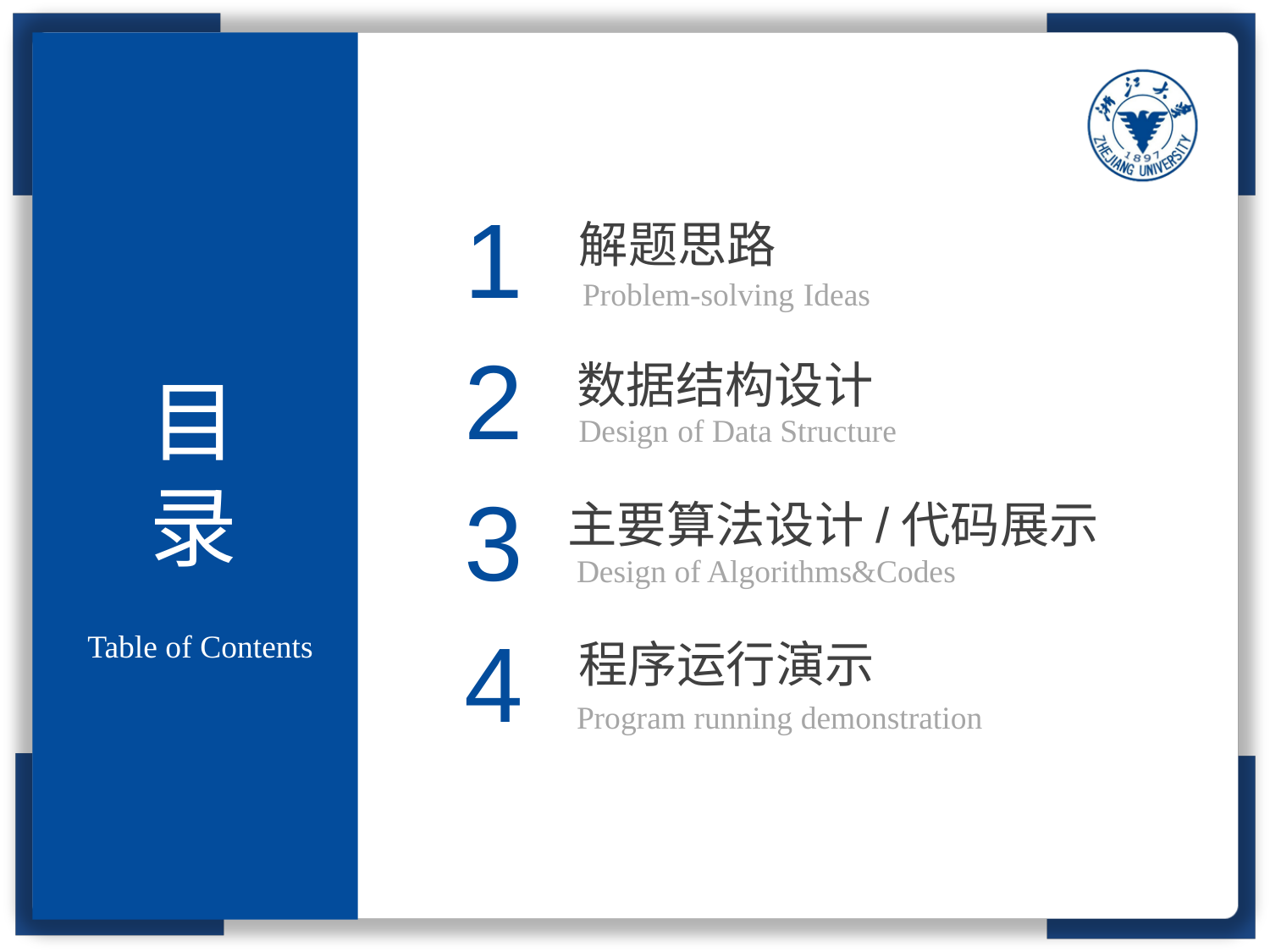

1
解题思路
Problem-solving Ideas
2
数据结构设计
目录
Design of Data Structure
3
主要算法设计/代码展示

Design of Algorithms&Codes
Table of Contents

4
程序运行演示
Program running demonstration